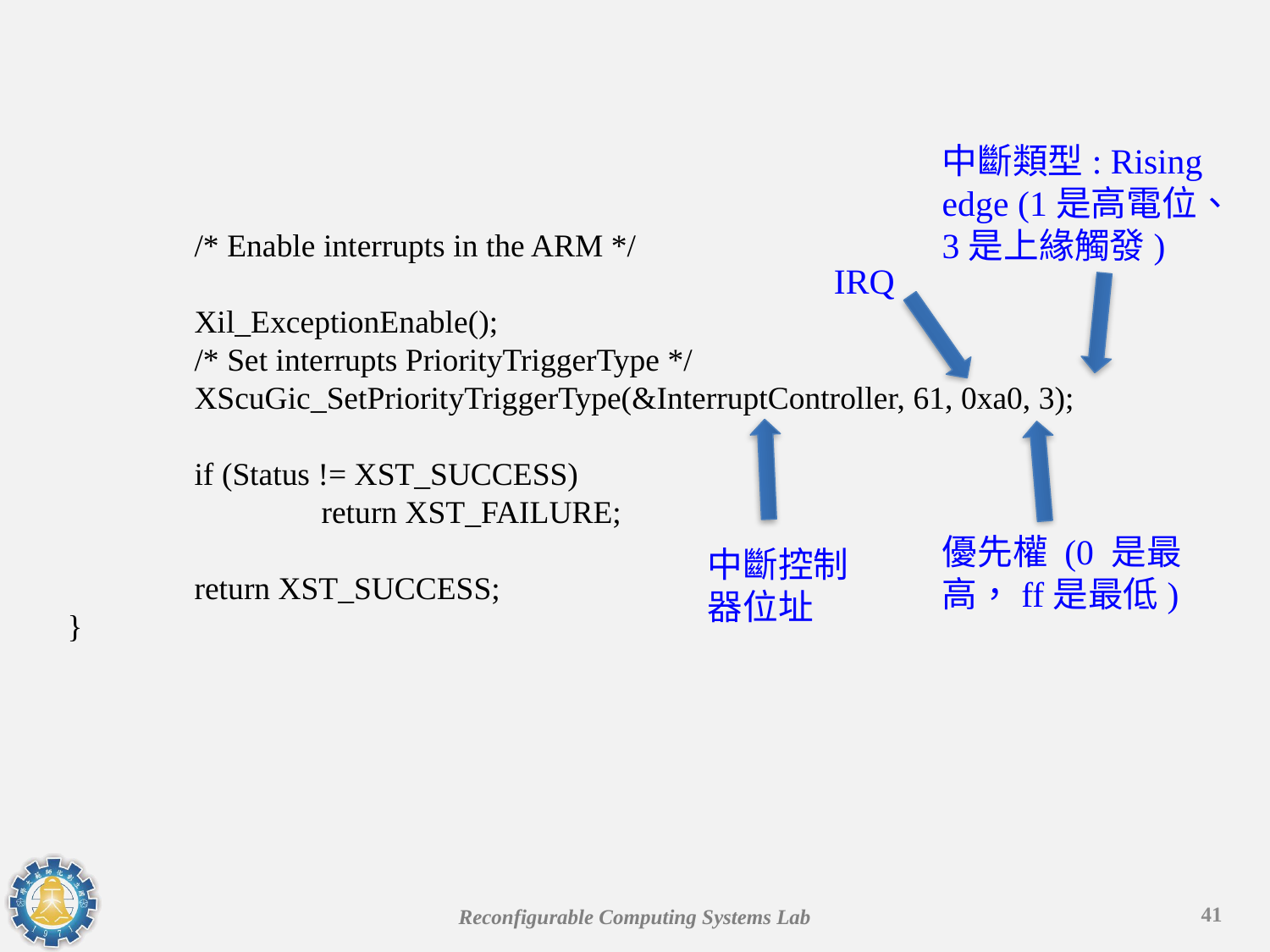

中斷類型: Rising edge (1是高電位、3是上緣觸發)
	/* Enable interrupts in the ARM */

	Xil_ExceptionEnable();
	/* Set interrupts PriorityTriggerType */
	XScuGic_SetPriorityTriggerType(&InterruptController, 61, 0xa0, 3);

	if (Status != XST_SUCCESS)
		return XST_FAILURE;

	return XST_SUCCESS;
}

IRQ

優先權 (0 是最高，ff是最低)
中斷控制器位址
41